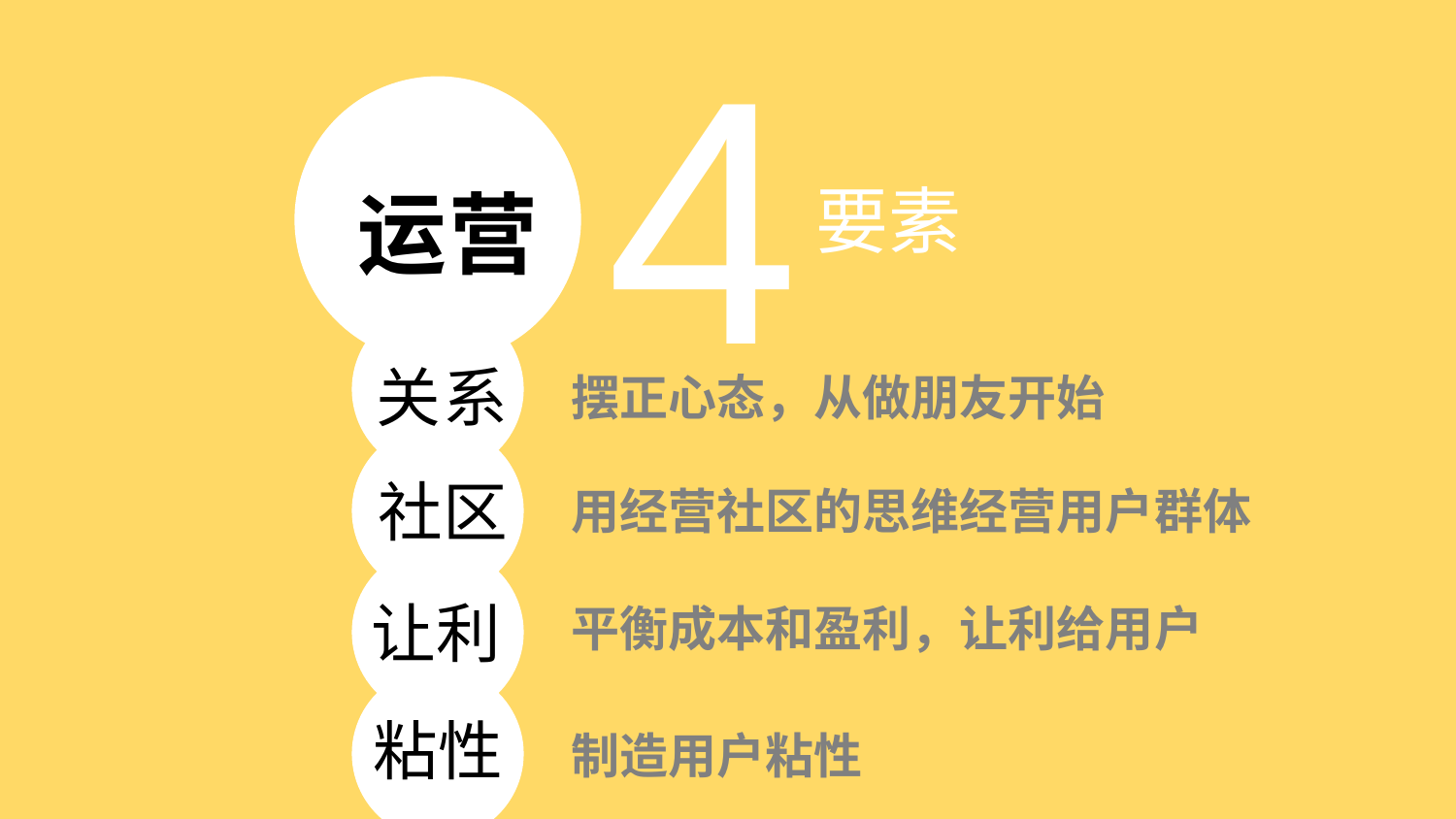

4

要素
运营

关系
摆正心态，从做朋友开始

社区
用经营社区的思维经营用户群体

让利
平衡成本和盈利，让利给用户

粘性
制造用户粘性